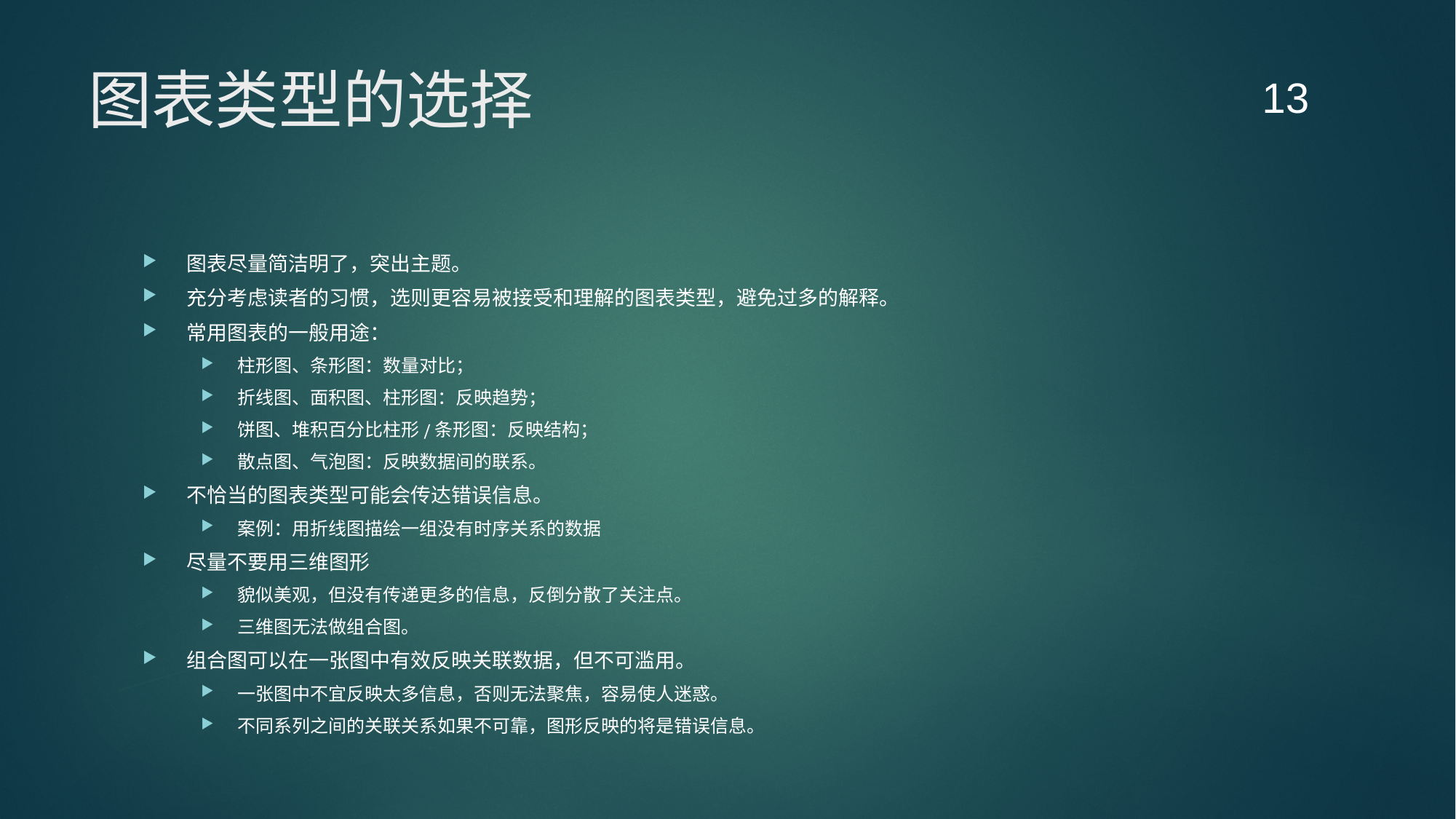

13
# 图表类型的选择
图表尽量简洁明了，突出主题。
充分考虑读者的习惯，选则更容易被接受和理解的图表类型，避免过多的解释。
常用图表的一般用途：
柱形图、条形图：数量对比；
折线图、面积图、柱形图：反映趋势；
饼图、堆积百分比柱形/条形图：反映结构；
散点图、气泡图：反映数据间的联系。
不恰当的图表类型可能会传达错误信息。
案例：用折线图描绘一组没有时序关系的数据
尽量不要用三维图形
貌似美观，但没有传递更多的信息，反倒分散了关注点。
三维图无法做组合图。
组合图可以在一张图中有效反映关联数据，但不可滥用。
一张图中不宜反映太多信息，否则无法聚焦，容易使人迷惑。
不同系列之间的关联关系如果不可靠，图形反映的将是错误信息。